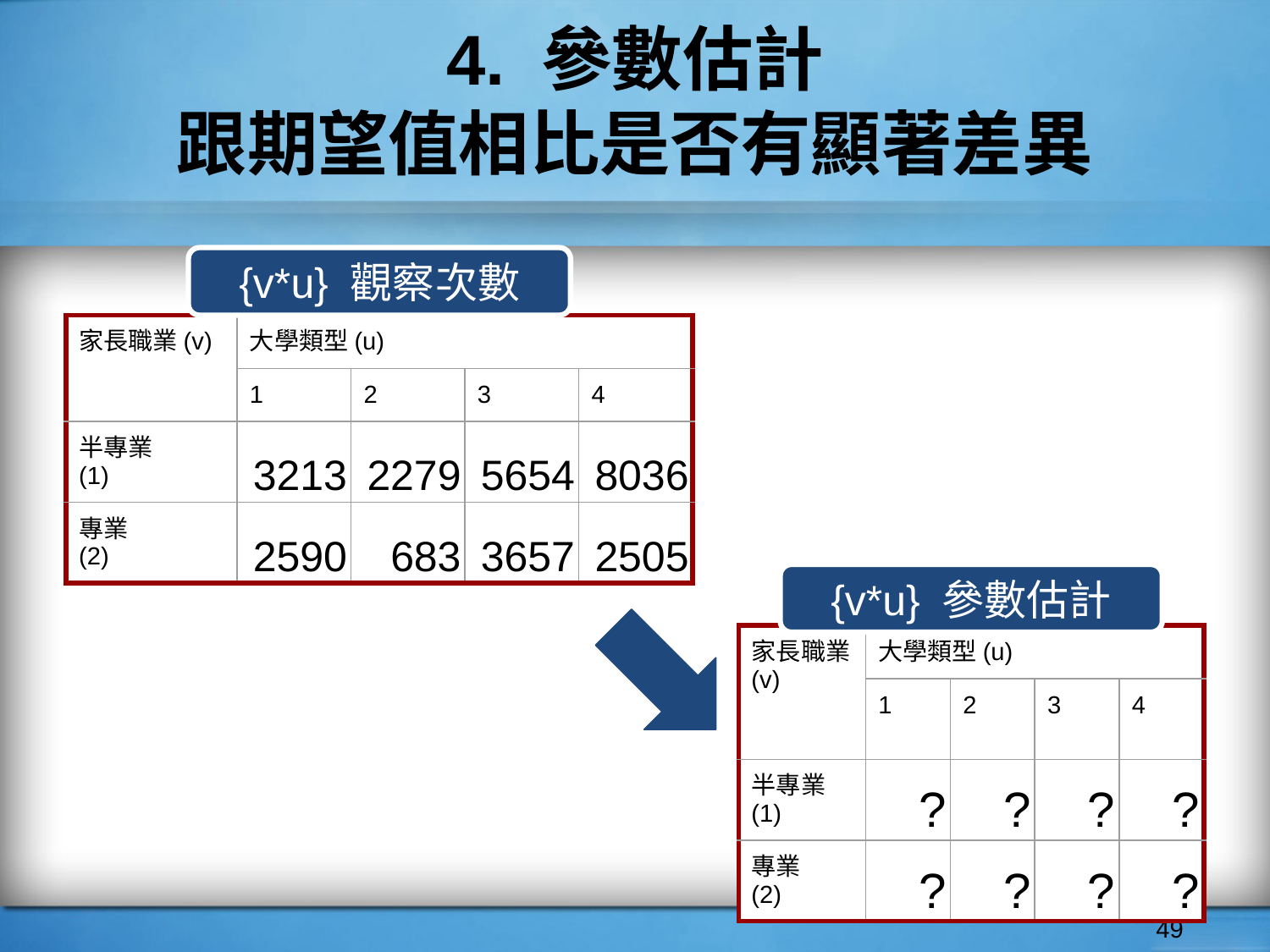

# 4. 參數估計
跟期望值相比是否有顯著差異

{v*u} 觀察次數
| 家長職業(v) | 大學類型(u) |  |  |  |
| --- | --- | --- | --- | --- |
|  | 1 | 2 | 3 | 4 |
| 半專業 (1) | 3213 | 2279 | 5654 | 8036 |
| 專業 (2) | 2590 | 683 | 3657 | 2505 |
{v*u} 參數估計
| 家長職業(v) | 大學類型(u) |  |  |  |
| --- | --- | --- | --- | --- |
|  | 1 | 2 | 3 | 4 |
| 半專業 (1) | ? | ? | ? | ? |
| 專業 (2) | ? | ? | ? | ? |

49